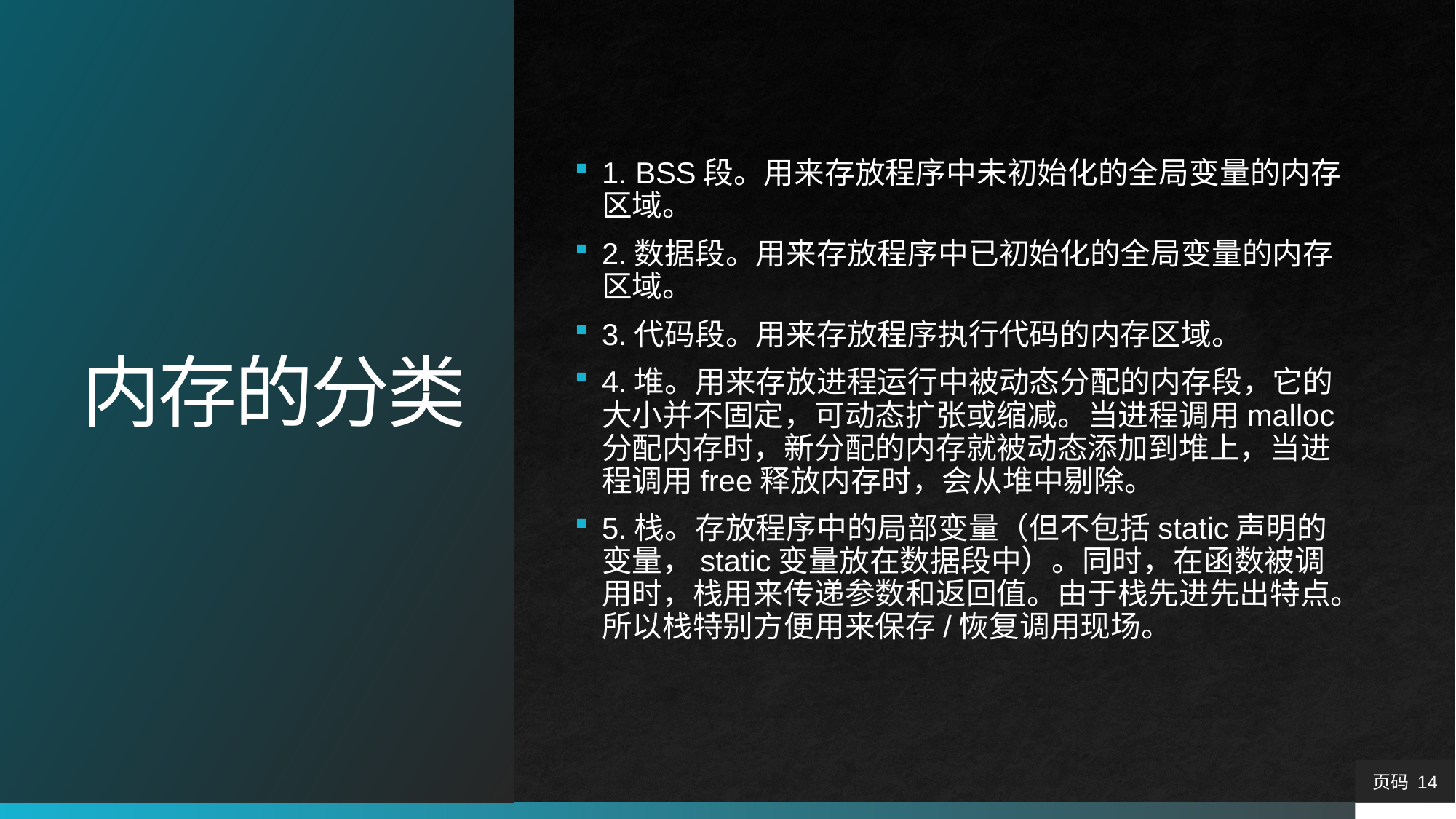

# 内存的分类
1. BSS段。用来存放程序中未初始化的全局变量的内存区域。
2.数据段。用来存放程序中已初始化的全局变量的内存区域。
3.代码段。用来存放程序执行代码的内存区域。
4.堆。用来存放进程运行中被动态分配的内存段，它的大小并不固定，可动态扩张或缩减。当进程调用malloc分配内存时，新分配的内存就被动态添加到堆上，当进程调用free释放内存时，会从堆中剔除。
5.栈。存放程序中的局部变量（但不包括static声明的变量，static变量放在数据段中）。同时，在函数被调用时，栈用来传递参数和返回值。由于栈先进先出特点。所以栈特别方便用来保存/恢复调用现场。
页码 14